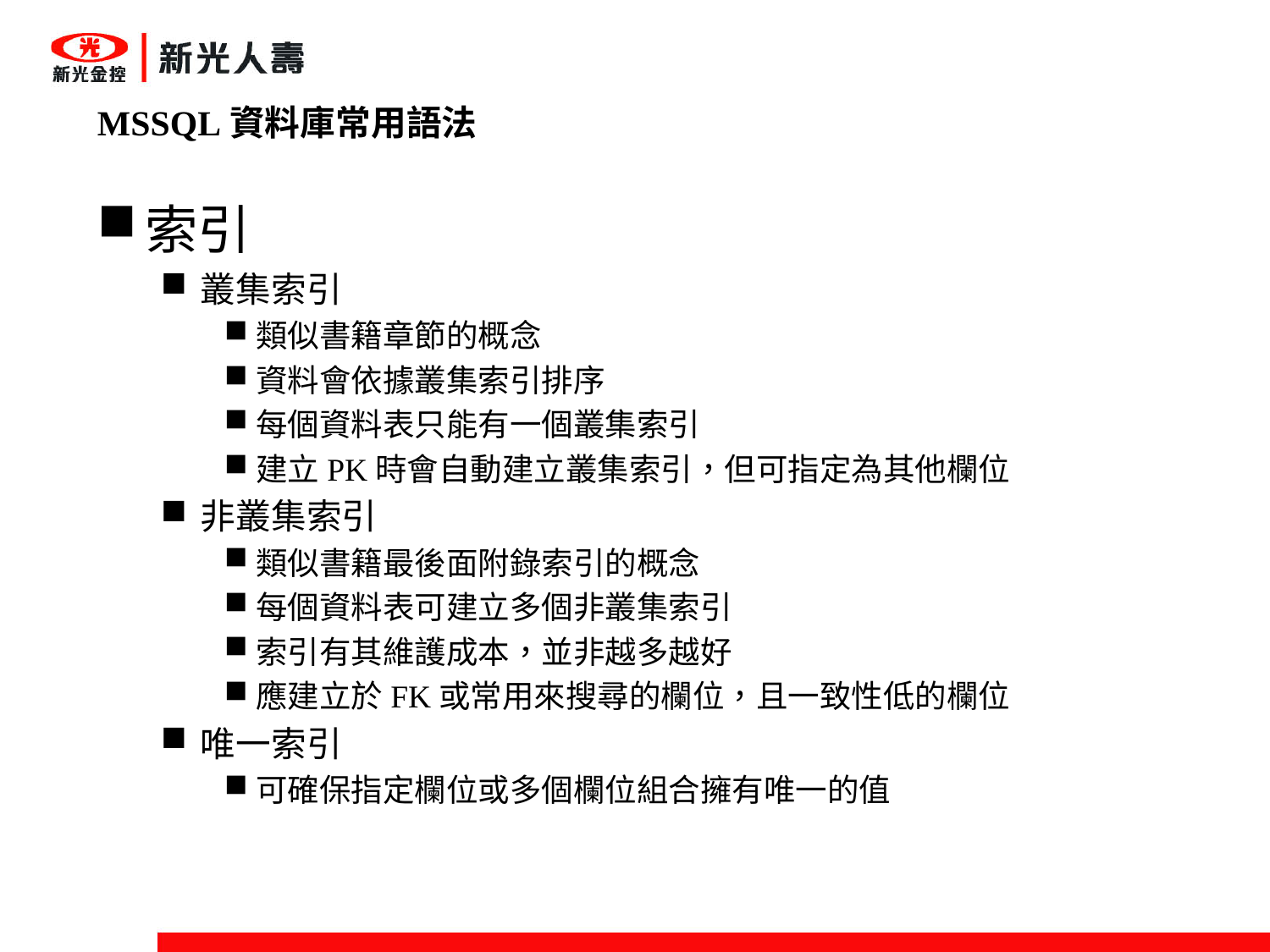

# MSSQL資料庫常用語法
索引
叢集索引
類似書籍章節的概念
資料會依據叢集索引排序
每個資料表只能有一個叢集索引
建立PK時會自動建立叢集索引，但可指定為其他欄位
非叢集索引
類似書籍最後面附錄索引的概念
每個資料表可建立多個非叢集索引
索引有其維護成本，並非越多越好
應建立於FK或常用來搜尋的欄位，且一致性低的欄位
唯一索引
可確保指定欄位或多個欄位組合擁有唯一的值